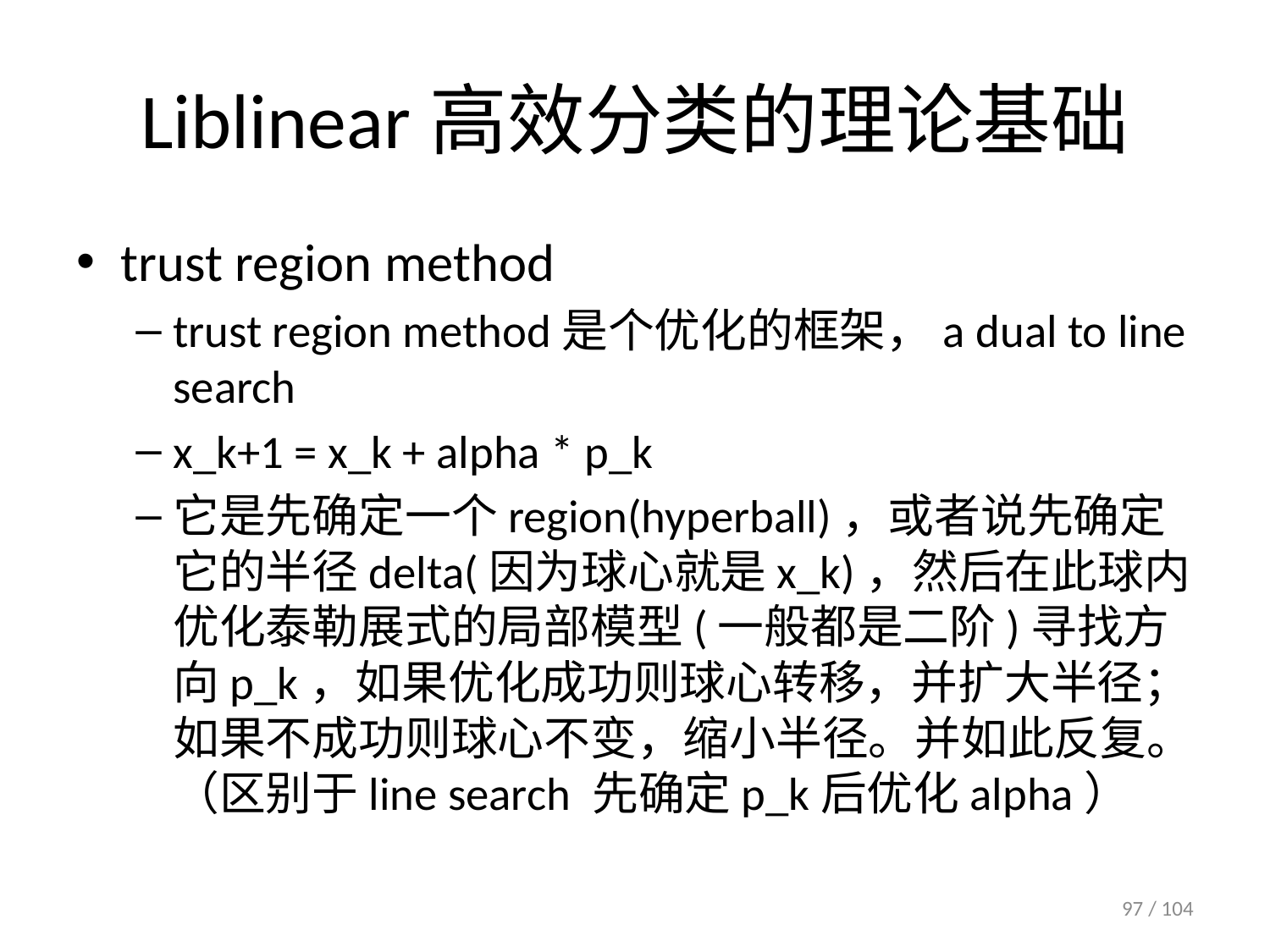

# Liblinear高效分类的理论基础
trust region method
trust region method是个优化的框架，a dual to line search
x_k+1 = x_k + alpha * p_k
它是先确定一个region(hyperball)，或者说先确定它的半径delta(因为球心就是x_k)，然后在此球内优化泰勒展式的局部模型(一般都是二阶)寻找方向p_k，如果优化成功则球心转移，并扩大半径；如果不成功则球心不变，缩小半径。并如此反复。（区别于line search 先确定p_k后优化alpha）

97